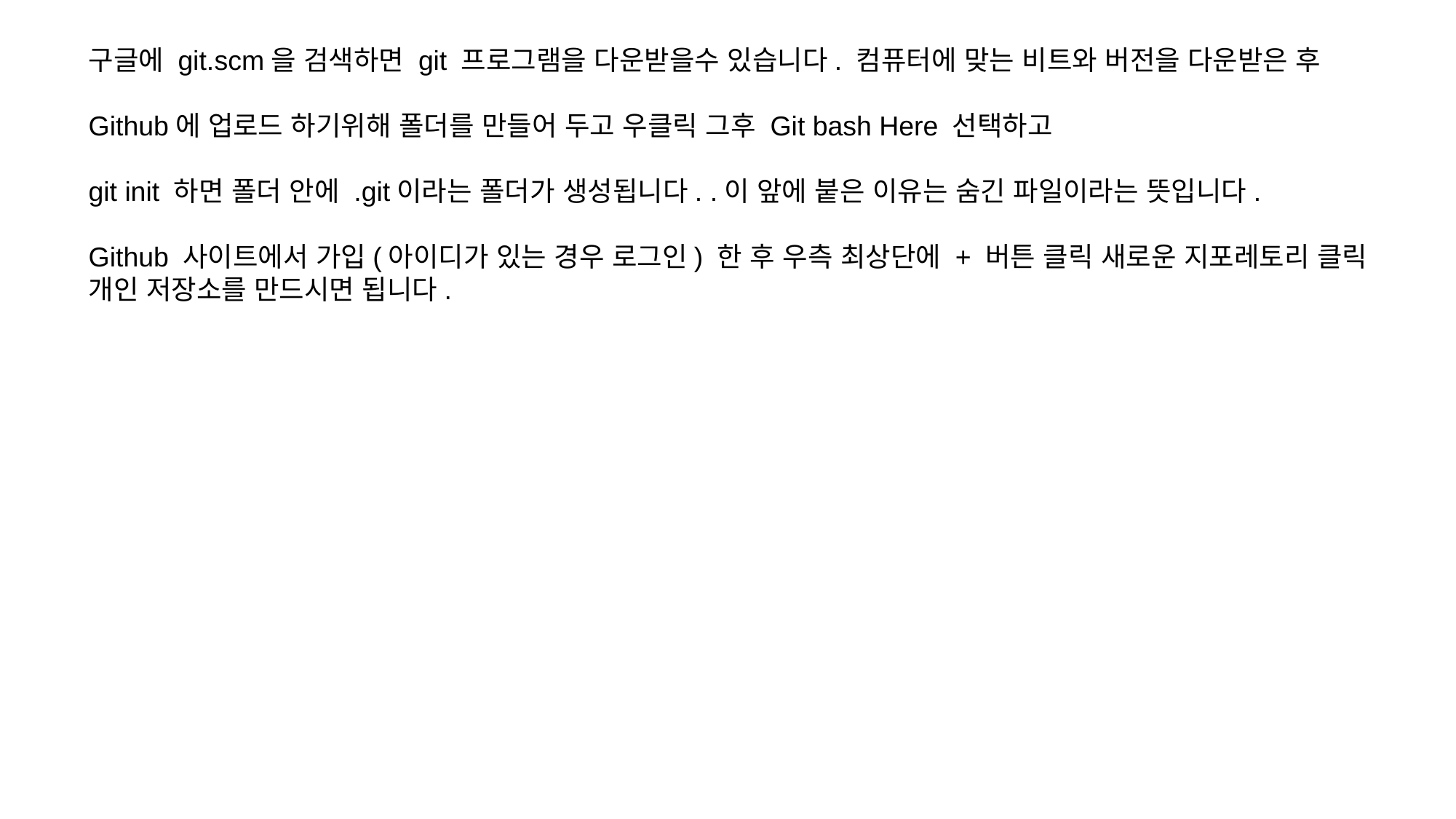

구글에 git.scm을 검색하면 git 프로그램을 다운받을수 있습니다. 컴퓨터에 맞는 비트와 버전을 다운받은 후

Github에 업로드 하기위해 폴더를 만들어 두고 우클릭 그후 Git bash Here 선택하고

git init 하면 폴더 안에 .git이라는 폴더가 생성됩니다. .이 앞에 붙은 이유는 숨긴 파일이라는 뜻입니다.

Github 사이트에서 가입(아이디가 있는 경우 로그인) 한 후 우측 최상단에 + 버튼 클릭 새로운 지포레토리 클릭
개인 저장소를 만드시면 됩니다.